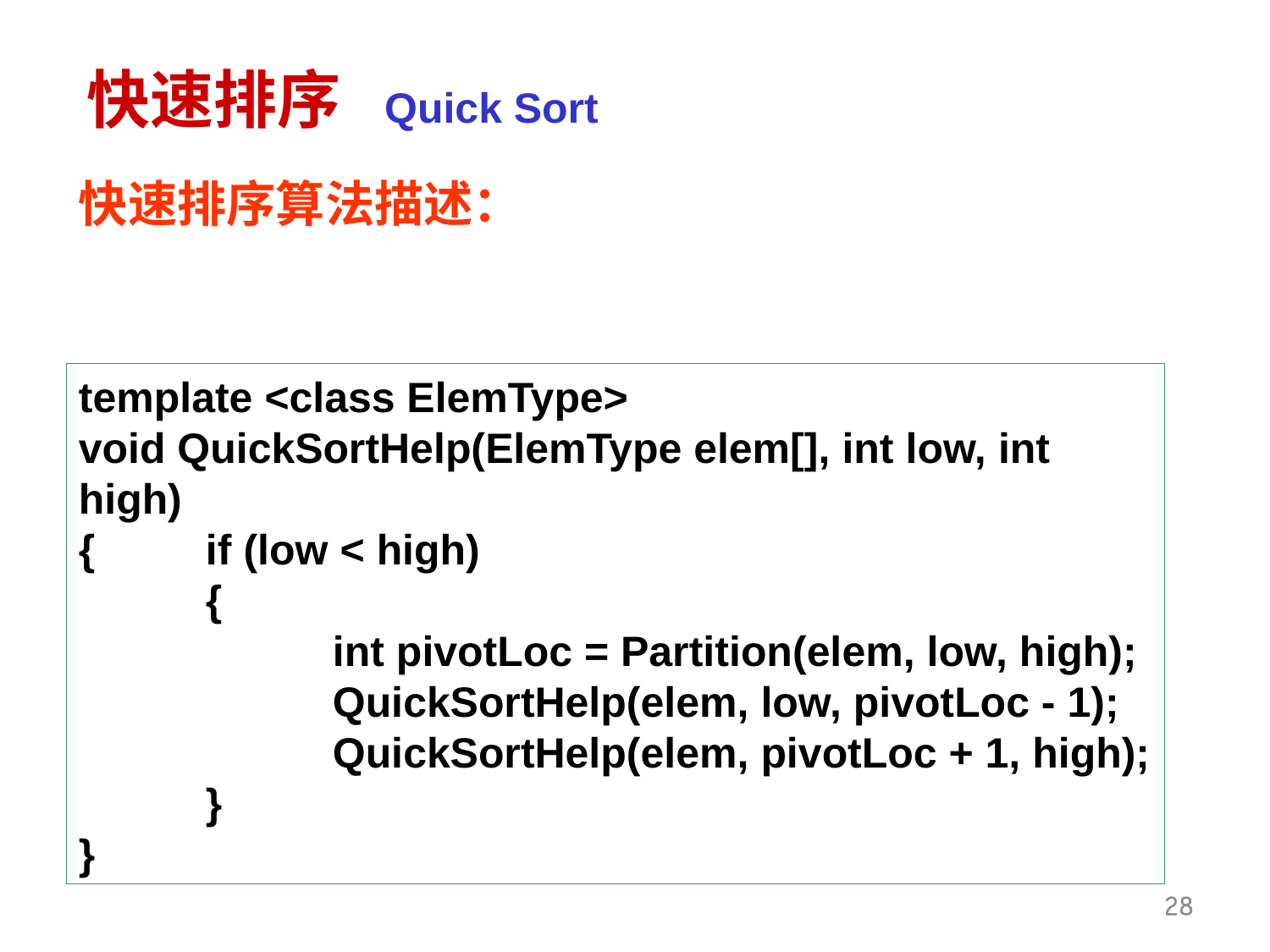

快速排序  Quick Sort
快速排序算法描述：
template <class ElemType>
void QuickSortHelp(ElemType elem[], int low, int high)
{	if (low < high)
	{
		int pivotLoc = Partition(elem, low, high); 		QuickSortHelp(elem, low, pivotLoc - 1); 		QuickSortHelp(elem, pivotLoc + 1, high); 	}
}
28